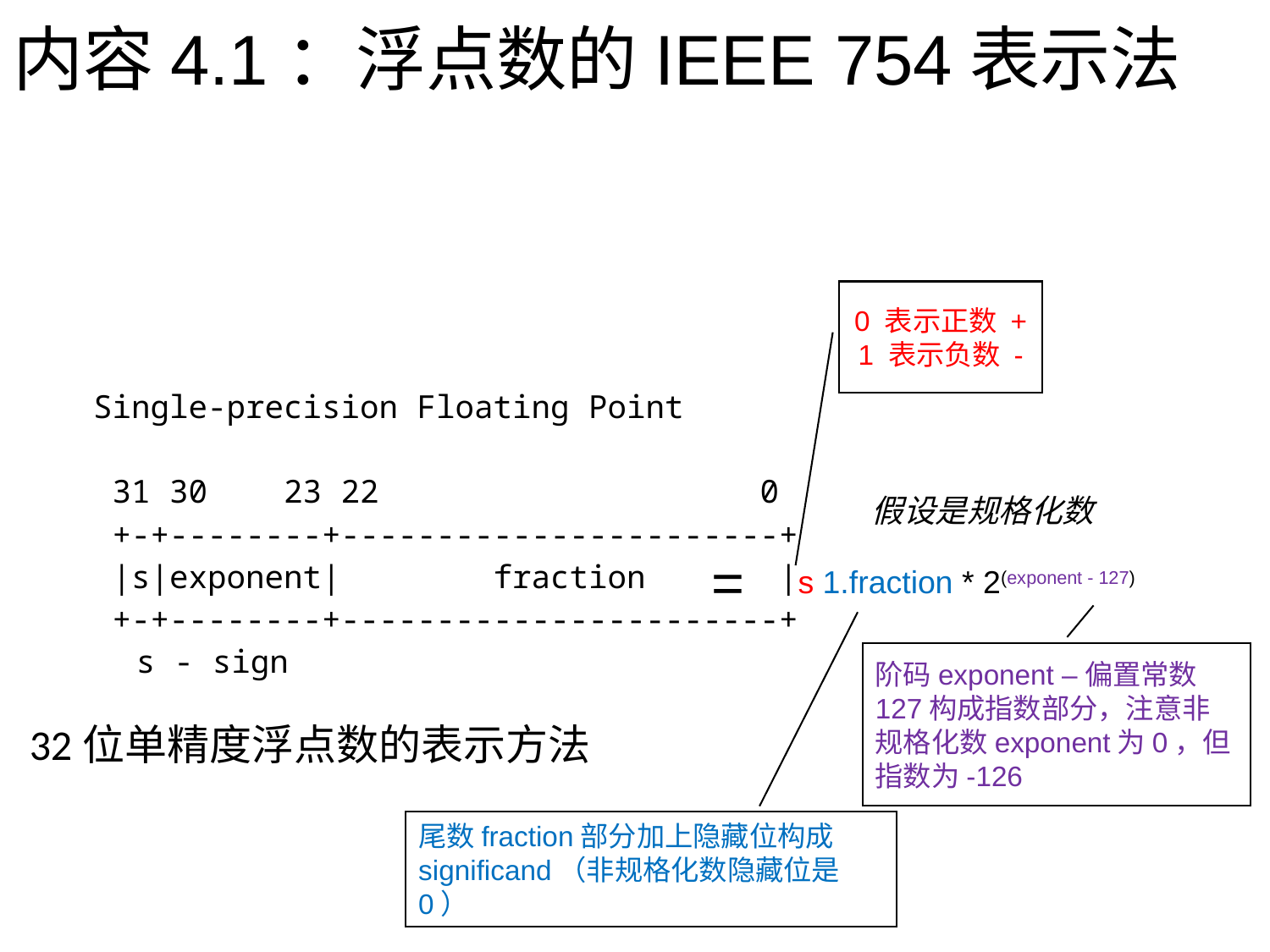

# 内容4.1：浮点数的IEEE 754表示法
0 表示正数 +
1 表示负数 -
 Single-precision Floating Point

  31 30    23 22                    0
  +-+--------+-----------------------+
  |s|exponent|        fraction       |
  +-+--------+-----------------------+
  s - sign
假设是规格化数
=
s 1.fraction * 2(exponent - 127)
阶码exponent –偏置常数127构成指数部分，注意非规格化数exponent为0，但指数为-126
32位单精度浮点数的表示方法
尾数fraction部分加上隐藏位构成significand（非规格化数隐藏位是0）